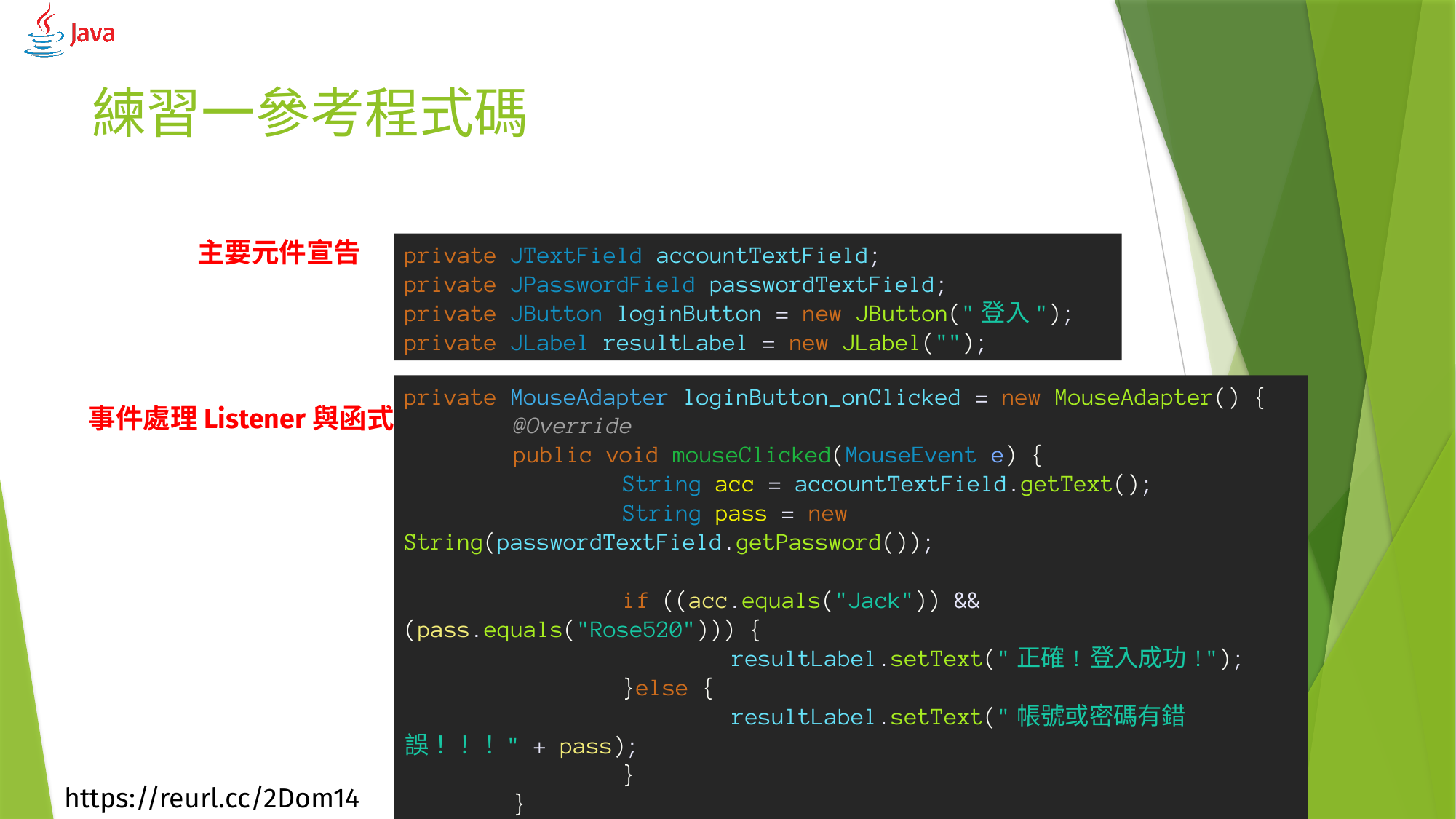

# 練習一參考程式碼
主要元件宣告
private JTextField accountTextField;
private JPasswordField passwordTextField;
private JButton loginButton = new JButton("登入");
private JLabel resultLabel = new JLabel("");
private MouseAdapter loginButton_onClicked = new MouseAdapter() {
	@Override
	public void mouseClicked(MouseEvent e) {
		String acc = accountTextField.getText();
		String pass = new String(passwordTextField.getPassword());

		if ((acc.equals("Jack")) && (pass.equals("Rose520"))) {
			resultLabel.setText("正確!登入成功!");
		}else {
			resultLabel.setText("帳號或密碼有錯誤！！！" + pass);
		}
	}
};
事件處理Listener與函式